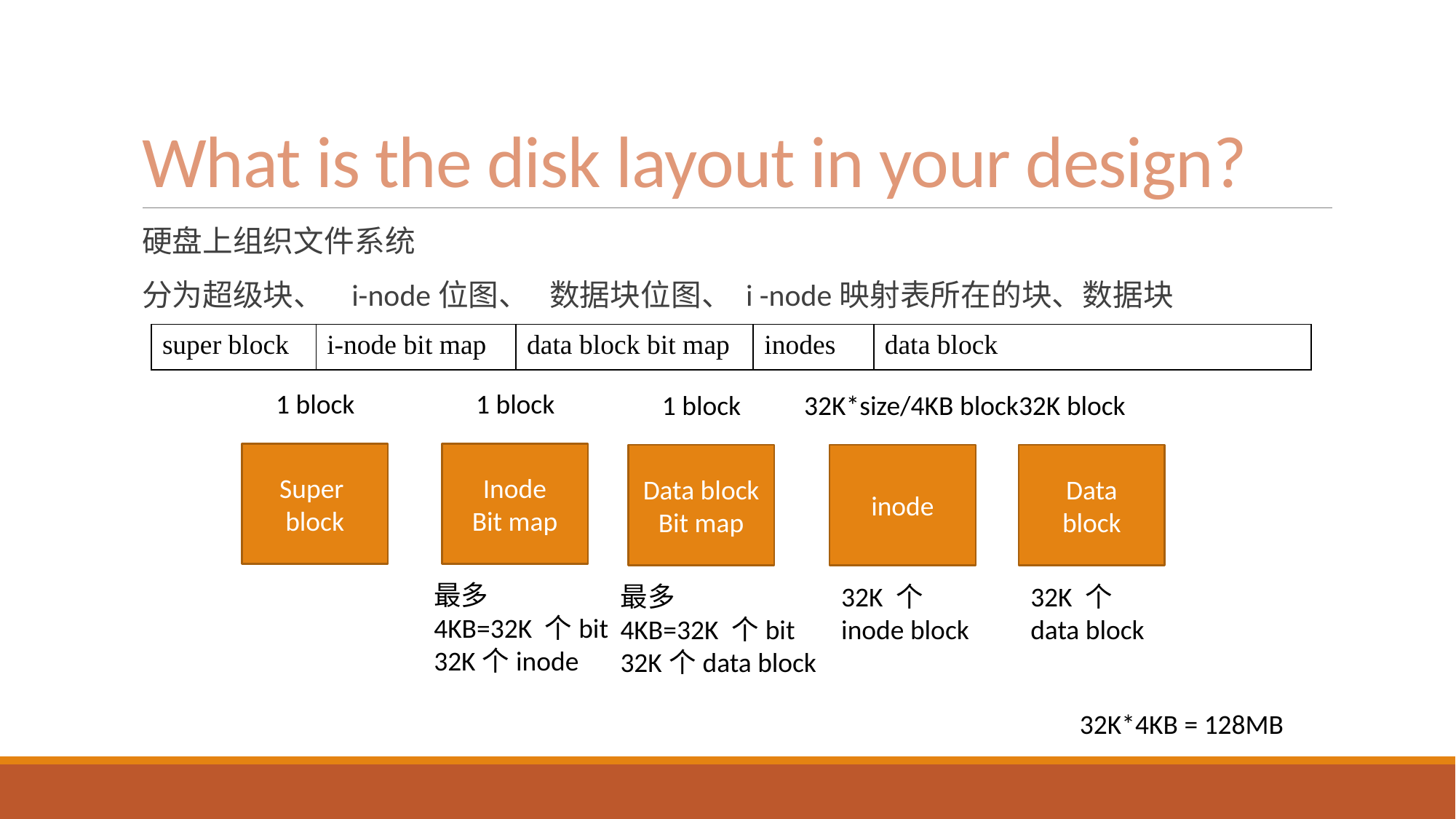

# What is the disk layout in your design?
硬盘上组织文件系统
分为超级块、   i-node位图、   数据块位图、 i -node映射表所在的块、数据块
| super block | i-node bit map | data block bit map | inodes | data block |
| --- | --- | --- | --- | --- |
1 block
1 block
1 block
32K*size/4KB block
32K block
Super
block
Inode
Bit map
Data block
Bit map
inode
Data
block
最多
4KB=32K 个bit
32K个inode
最多
4KB=32K 个bit
32K个data block
32K 个
inode block
32K 个
data block
32K*4KB = 128MB